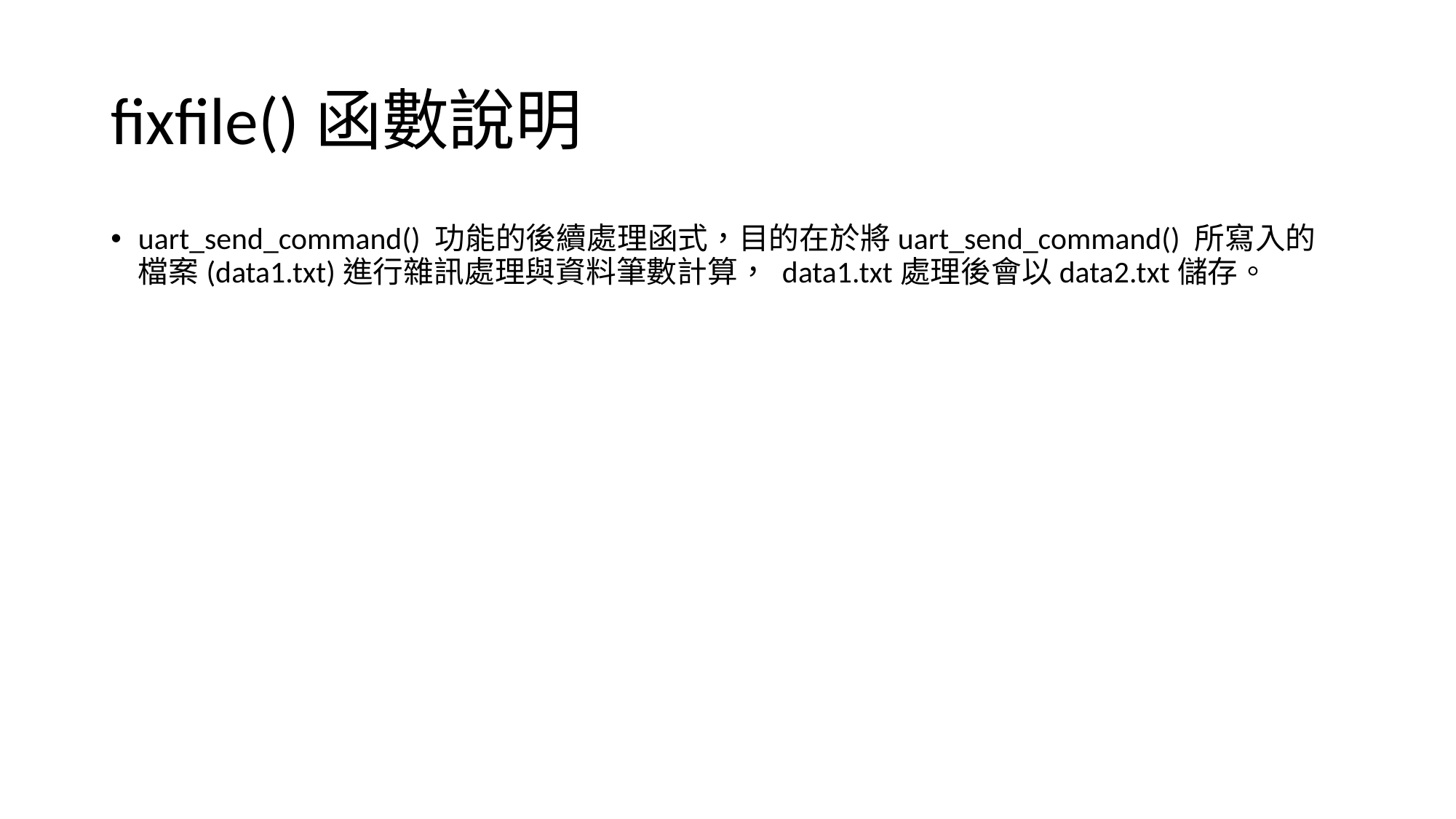

# fixfile()函數說明
uart_send_command() 功能的後續處理函式，目的在於將uart_send_command() 所寫入的檔案(data1.txt)進行雜訊處理與資料筆數計算， data1.txt處理後會以data2.txt儲存。